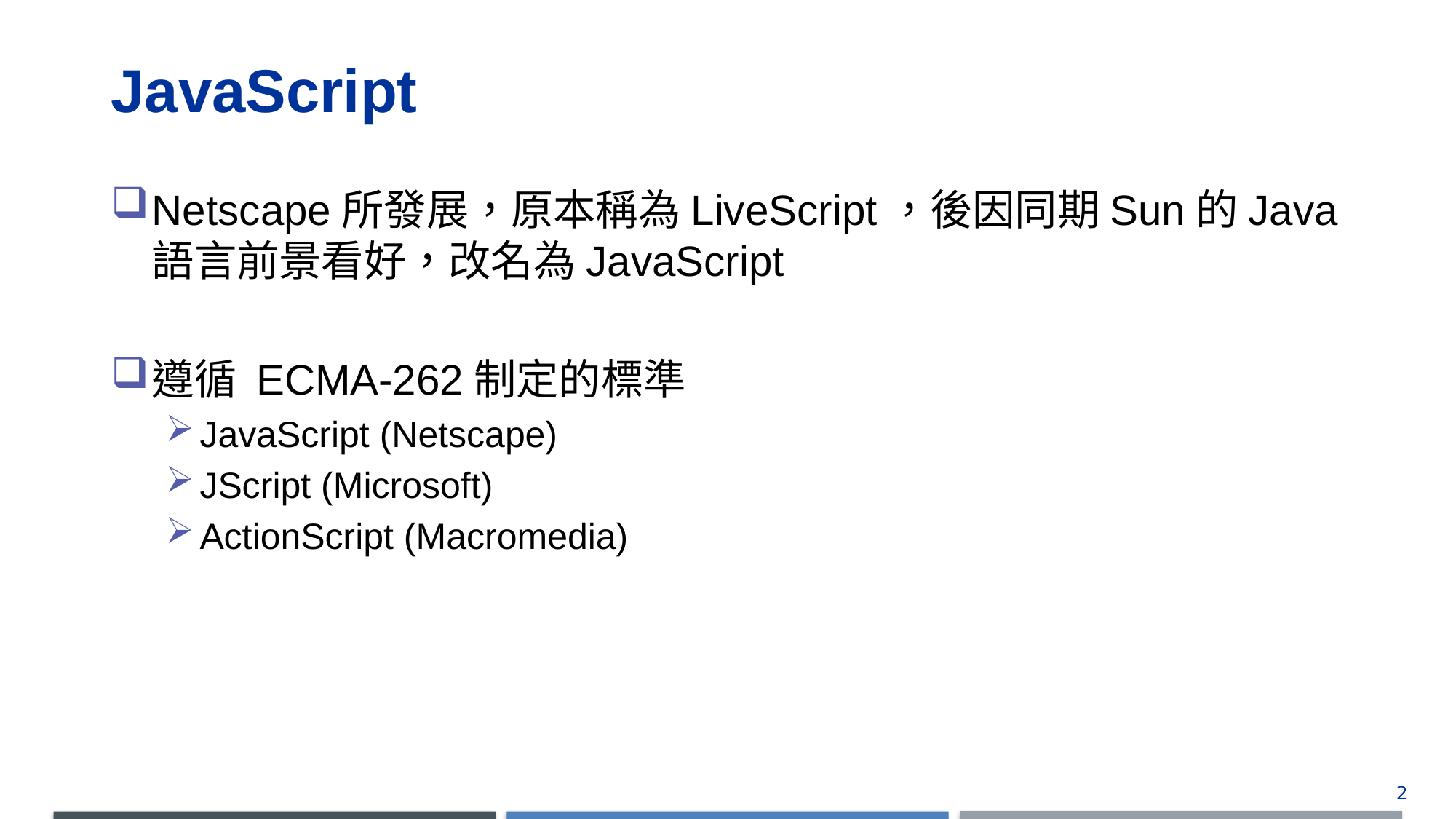

# JavaScript
Netscape所發展，原本稱為LiveScript，後因同期Sun的Java語言前景看好，改名為JavaScript

遵循 ECMA-262制定的標準
JavaScript (Netscape)
JScript (Microsoft)
ActionScript (Macromedia)